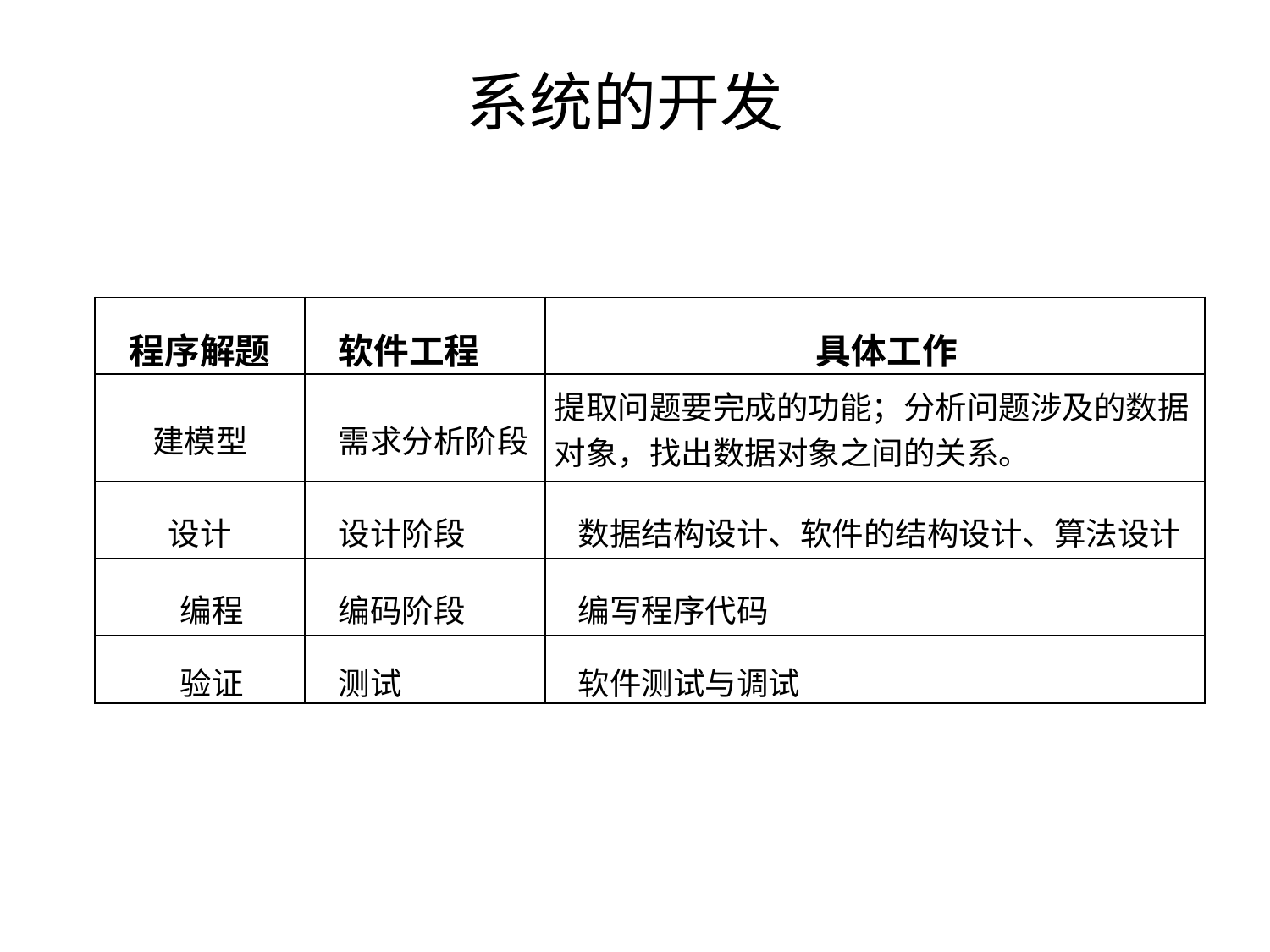

系统的开发
| 程序解题 | 软件工程 | 具体工作 |
| --- | --- | --- |
| 建模型 | 需求分析阶段 | 提取问题要完成的功能；分析问题涉及的数据对象，找出数据对象之间的关系。 |
| 设计 | 设计阶段 | 数据结构设计、软件的结构设计、算法设计 |
| 编程 | 编码阶段 | 编写程序代码 |
| 验证 | 测试 | 软件测试与调试 |

26